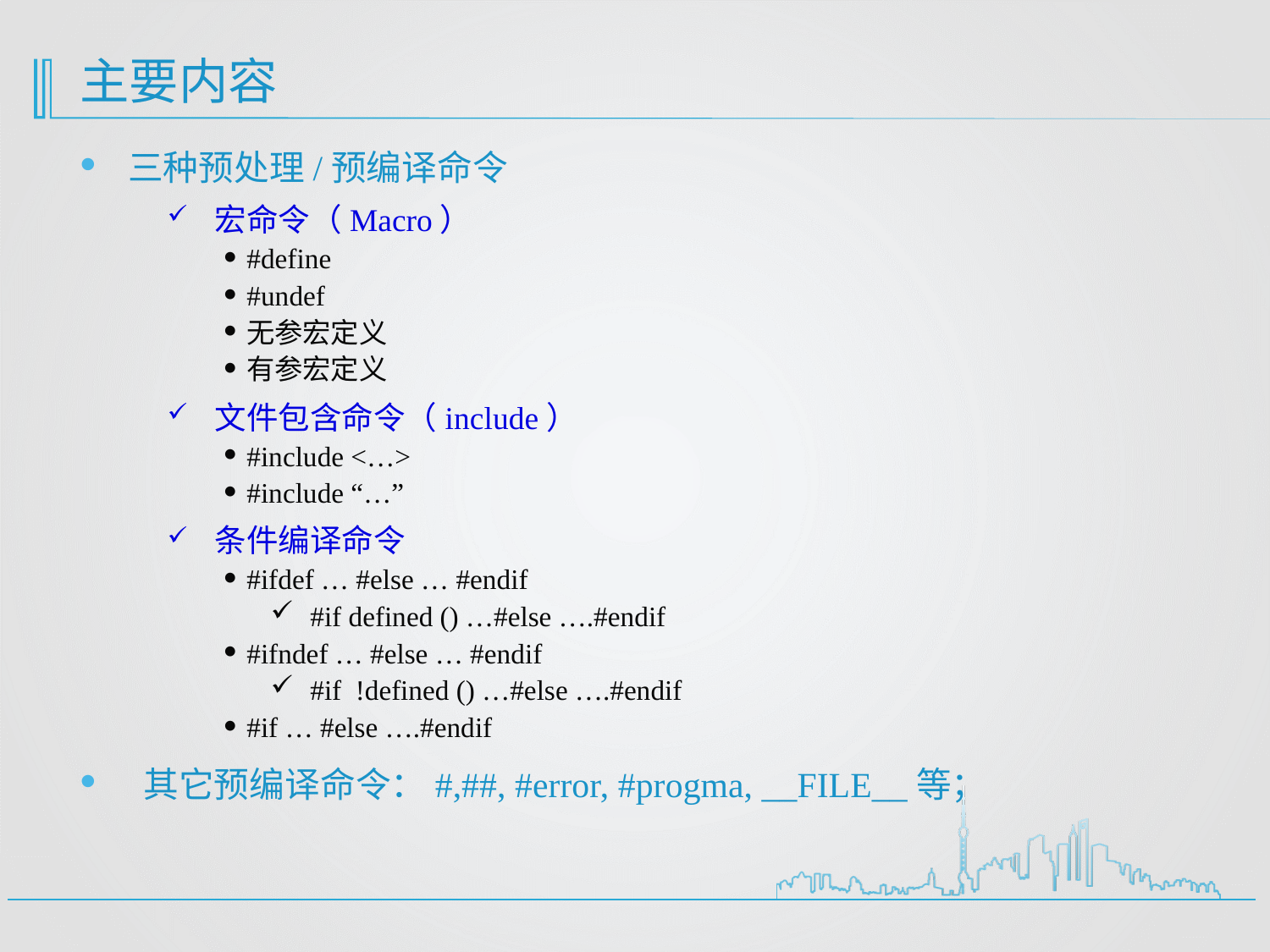

# 主要内容
三种预处理/预编译命令
宏命令（Macro）
#define
#undef
无参宏定义
有参宏定义
文件包含命令（include）
#include <…>
#include “…”
条件编译命令
#ifdef … #else … #endif
#if defined () …#else ….#endif
#ifndef … #else … #endif
#if  !defined () …#else ….#endif
#if … #else ….#endif
其它预编译命令：#,##, #error, #progma, __FILE__等；